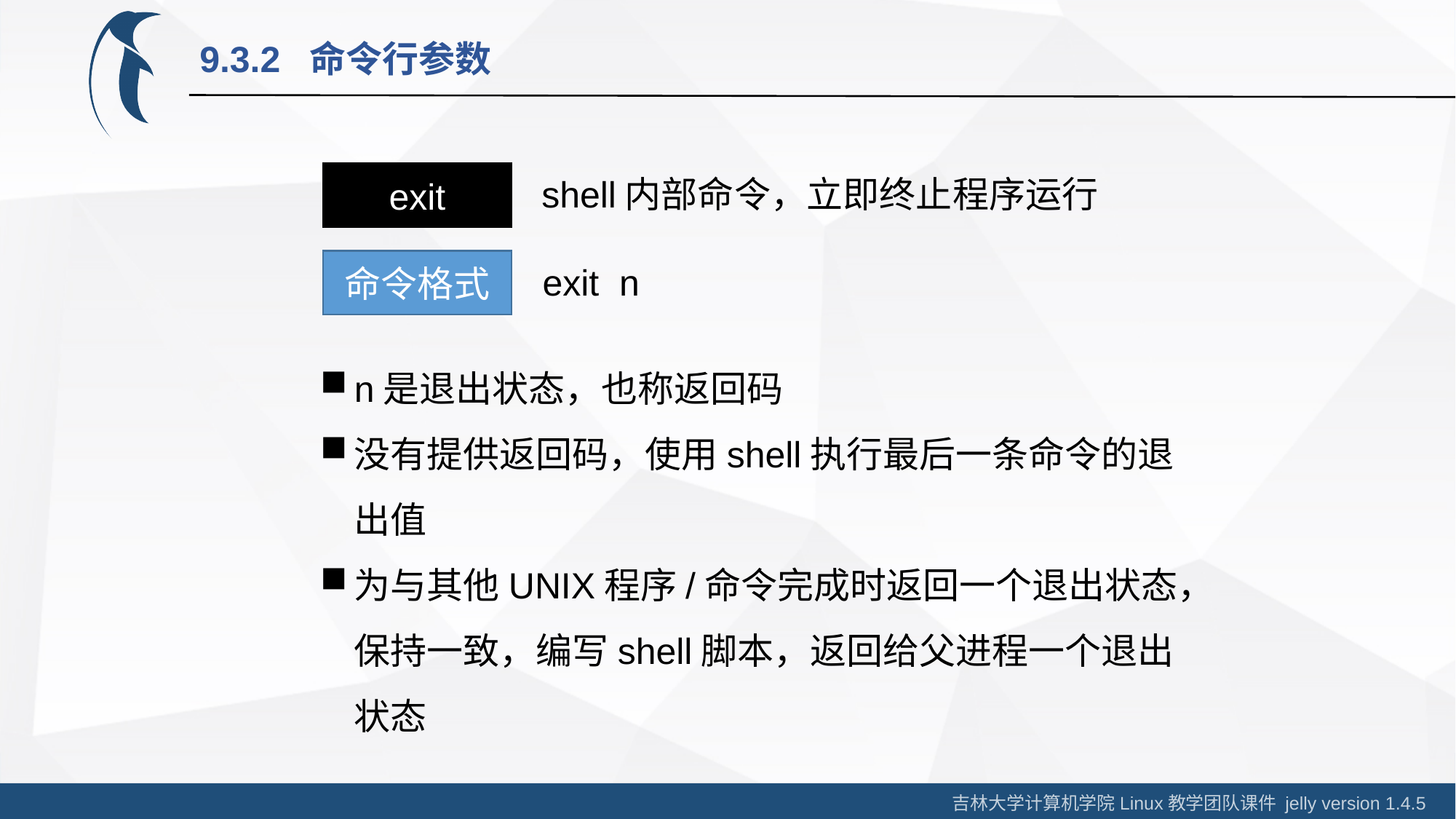

9.3.2  命令行参数
exit
shell内部命令，立即终止程序运行
命令格式
exit  n
n是退出状态，也称返回码
没有提供返回码，使用shell执行最后一条命令的退出值
为与其他UNIX程序/命令完成时返回一个退出状态，保持一致，编写shell脚本，返回给父进程一个退出状态